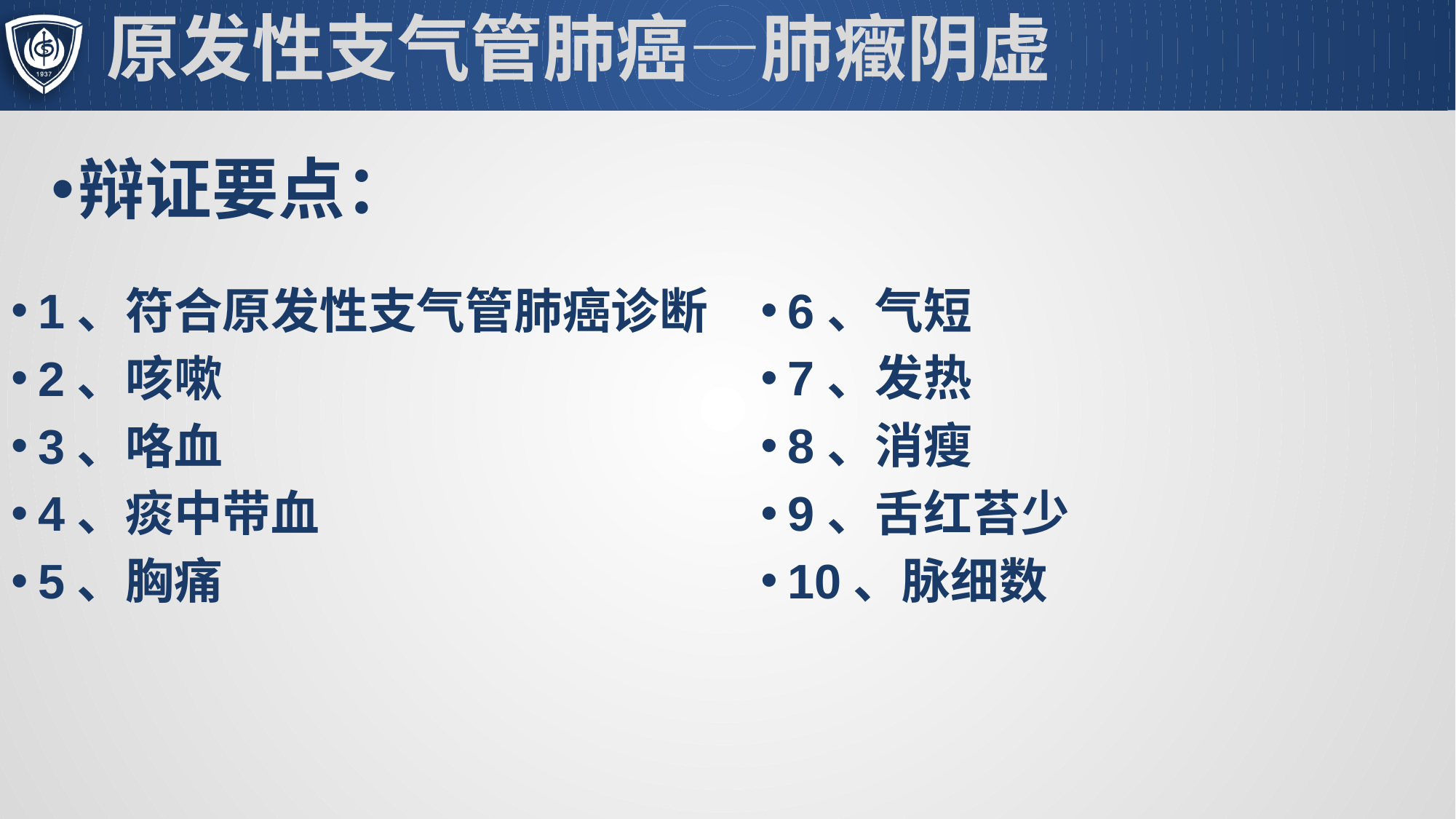

# 原发性支气管肺癌—肺癥阴虚
辩证要点：

1、符合原发性支气管肺癌诊断
2、咳嗽
3、咯血
4、痰中带血
5、胸痛
6、气短
7、发热
8、消瘦
9、舌红苔少
10、脉细数